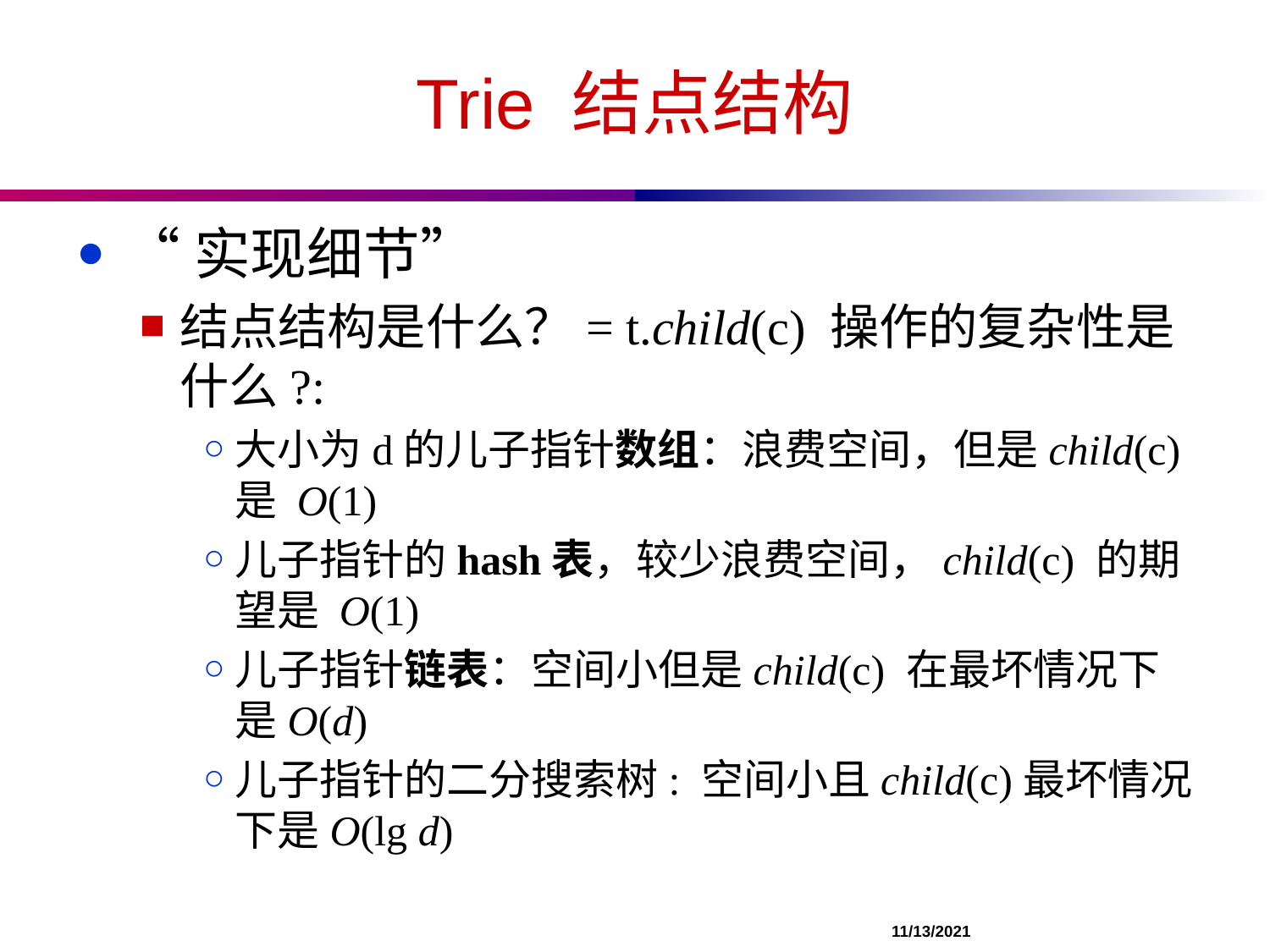

# Trie 结点结构
“实现细节”
结点结构是什么？= t.child(c) 操作的复杂性是什么?:
大小为d的儿子指针数组：浪费空间，但是child(c) 是 O(1)
儿子指针的hash表，较少浪费空间，child(c) 的期望是 O(1)
儿子指针链表：空间小但是child(c) 在最坏情况下是O(d)
儿子指针的二分搜索树: 空间小且child(c)最坏情况下是O(lg d)
		 				            11/13/2021